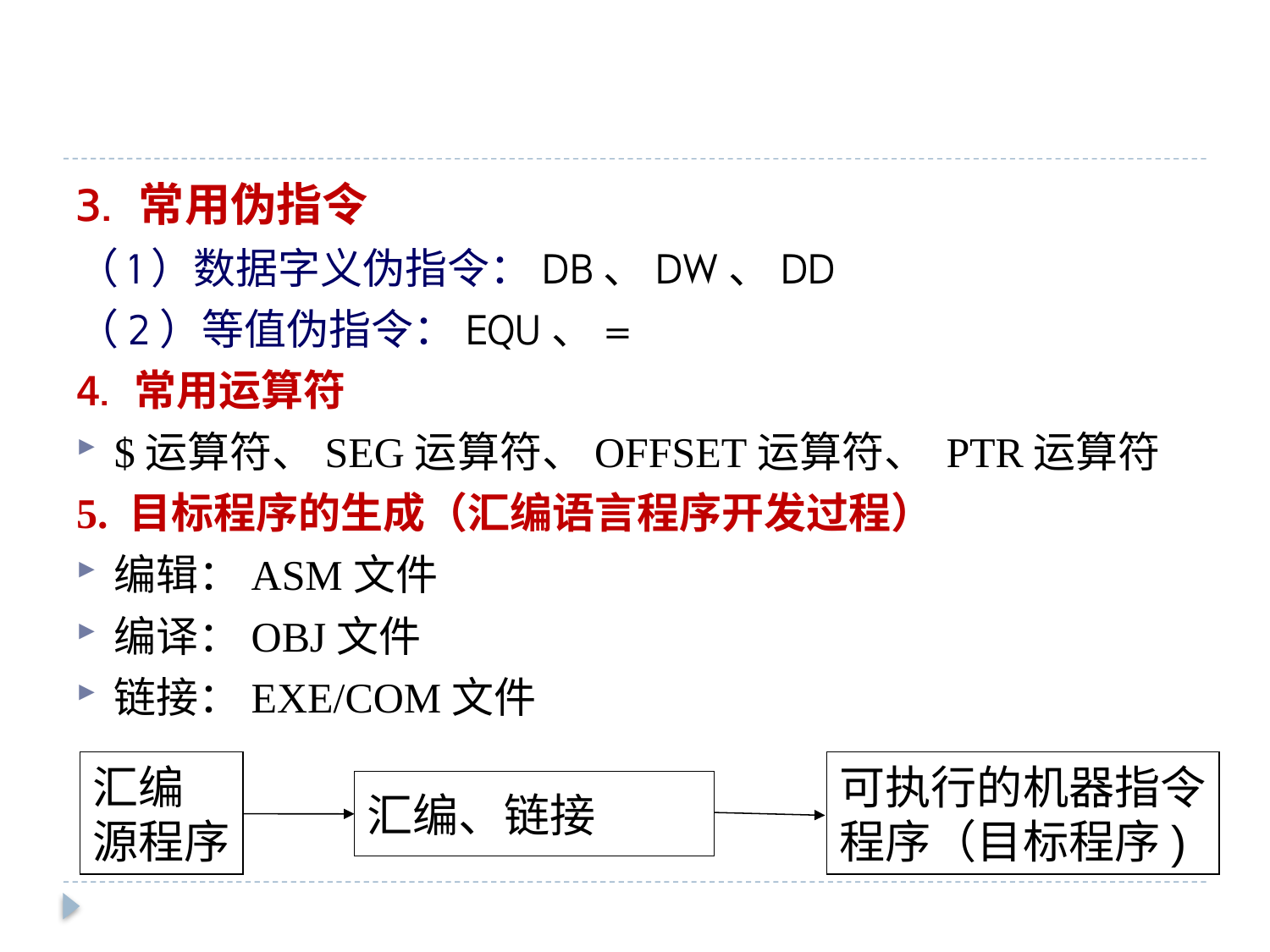

#
3. 常用伪指令
（1）数据字义伪指令：DB、DW、DD
（2）等值伪指令：EQU、=
4. 常用运算符
$运算符、SEG运算符、OFFSET运算符、 PTR运算符
5. 目标程序的生成（汇编语言程序开发过程）
编辑：ASM文件
编译：OBJ文件
链接：EXE/COM文件
汇编
源程序
可执行的机器指令
程序（目标程序)
汇编、链接